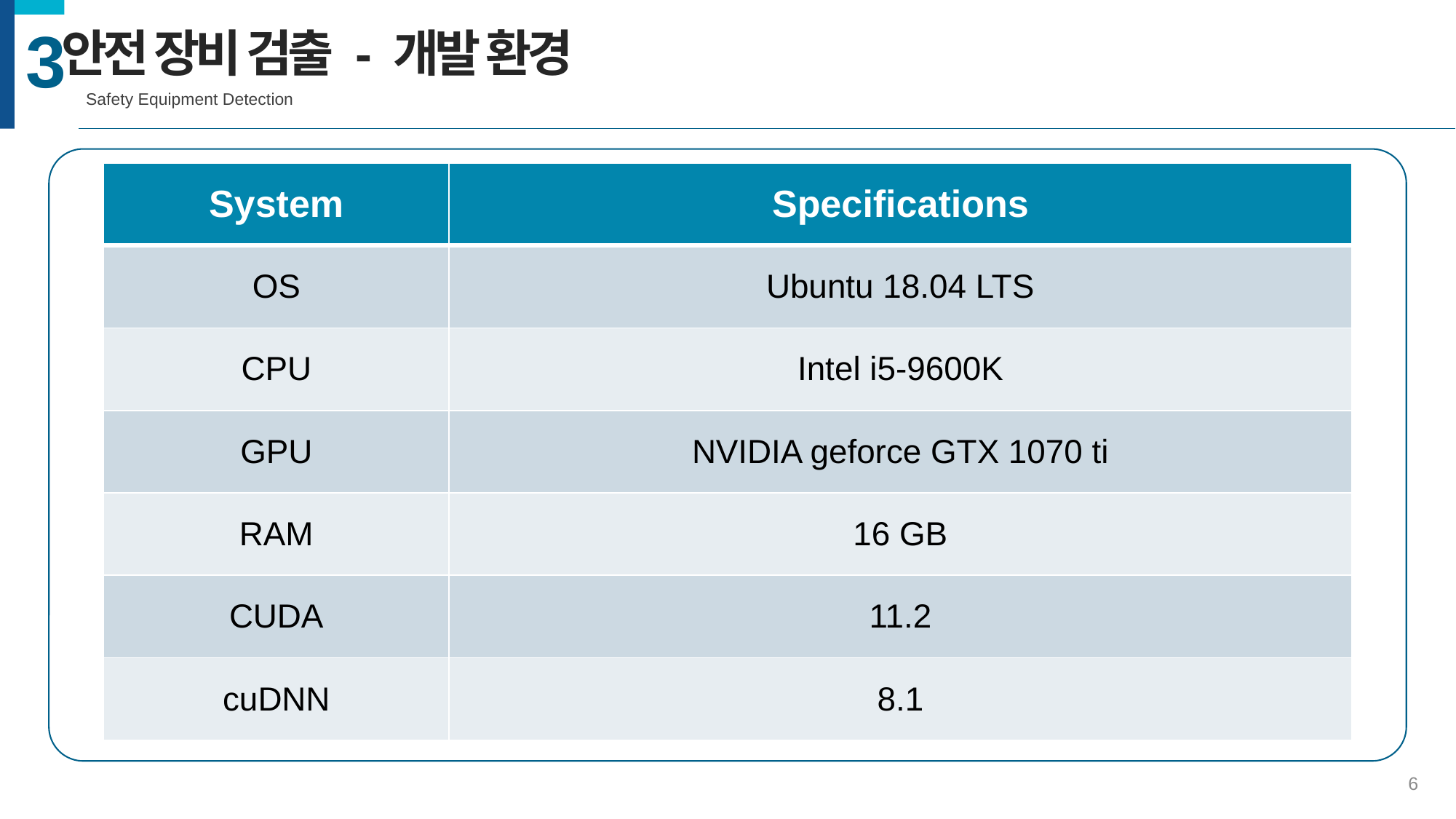

안전 장비 검출 - 개발 환경
Safety Equipment Detection
3

| System | Specifications |
| --- | --- |
| OS | Ubuntu 18.04 LTS |
| CPU | Intel i5-9600K |
| GPU | NVIDIA geforce GTX 1070 ti |
| RAM | 16 GB |
| CUDA | 11.2 |
| cuDNN | 8.1 |
6